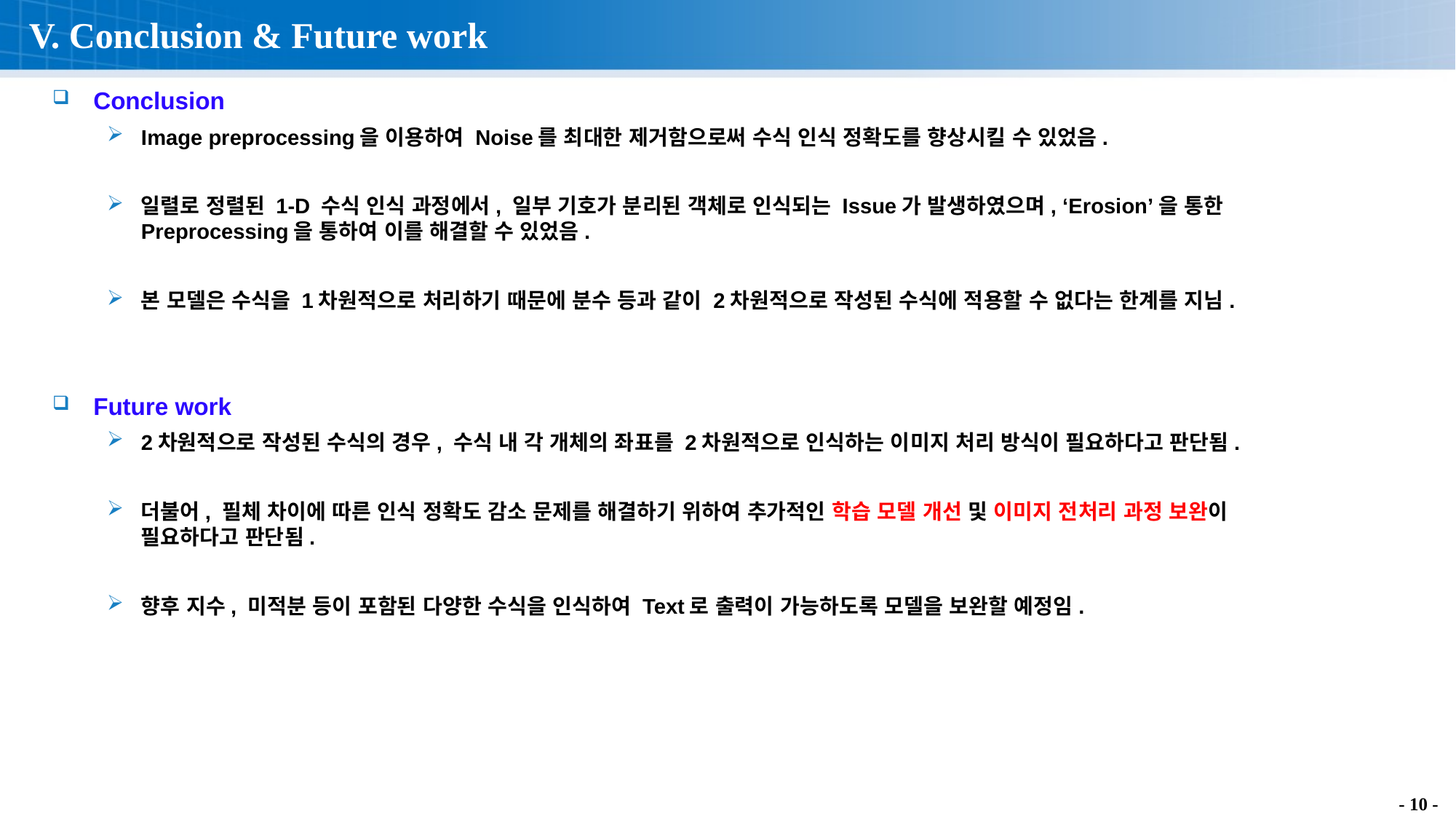

# V. Conclusion & Future work
Conclusion
Image preprocessing을 이용하여 Noise를 최대한 제거함으로써 수식 인식 정확도를 향상시킬 수 있었음.

일렬로 정렬된 1-D 수식 인식 과정에서, 일부 기호가 분리된 객체로 인식되는 Issue가 발생하였으며, ‘Erosion’을 통한 Preprocessing을 통하여 이를 해결할 수 있었음.

본 모델은 수식을 1차원적으로 처리하기 때문에 분수 등과 같이 2차원적으로 작성된 수식에 적용할 수 없다는 한계를 지님.

Future work
2차원적으로 작성된 수식의 경우, 수식 내 각 개체의 좌표를 2차원적으로 인식하는 이미지 처리 방식이 필요하다고 판단됨.

더불어, 필체 차이에 따른 인식 정확도 감소 문제를 해결하기 위하여 추가적인 학습 모델 개선 및 이미지 전처리 과정 보완이 필요하다고 판단됨.

향후 지수, 미적분 등이 포함된 다양한 수식을 인식하여 Text로 출력이 가능하도록 모델을 보완할 예정임.
- 10 -